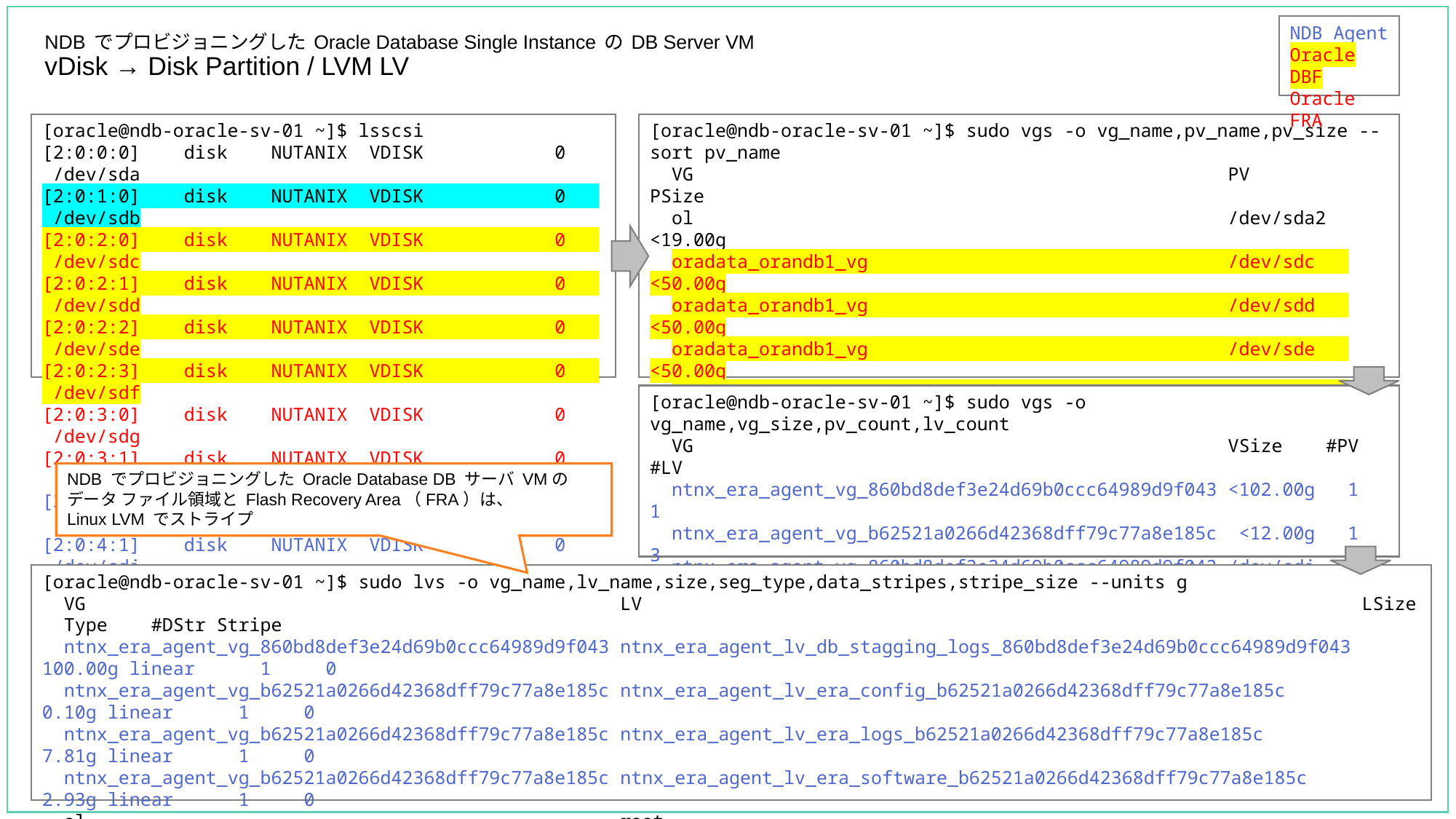

NDB Agent
Oracle DBF
Oracle FRA
# NDB でプロビジョニングした Oracle Database Single Instance の DB Server VM vDisk → Disk Partition / LVM LV
[oracle@ndb-oracle-sv-01 ~]$ lsscsi
[2:0:0:0]    disk    NUTANIX  VDISK            0     /dev/sda
[2:0:1:0]    disk    NUTANIX  VDISK            0     /dev/sdb
[2:0:2:0]    disk    NUTANIX  VDISK            0     /dev/sdc
[2:0:2:1]    disk    NUTANIX  VDISK            0     /dev/sdd
[2:0:2:2]    disk    NUTANIX  VDISK            0     /dev/sde
[2:0:2:3]    disk    NUTANIX  VDISK            0     /dev/sdf
[2:0:3:0]    disk    NUTANIX  VDISK            0     /dev/sdg
[2:0:3:1]    disk    NUTANIX  VDISK            0     /dev/sdh
[2:0:4:0]    disk    NUTANIX  VDISK            0     /dev/sdi
[2:0:4:1]    disk    NUTANIX  VDISK            0     /dev/sdj
[oracle@ndb-oracle-sv-01 ~]$ sudo vgs -o vg_name,pv_name,pv_size --sort pv_name
  VG                                                 PV         PSize
  ol                                                 /dev/sda2   <19.00g
  oradata_orandb1_vg                                 /dev/sdc    <50.00g
  oradata_orandb1_vg                                 /dev/sdd    <50.00g
  oradata_orandb1_vg                                 /dev/sde    <50.00g
  oradata_orandb1_vg                                 /dev/sdf    <50.00g
  oradata_fra_orandb1_vg                             /dev/sdg   <100.00g
  oradata_fra_orandb1_vg                             /dev/sdh   <100.00g
  ntnx_era_agent_vg_b62521a0266d42368dff79c77a8e185c /dev/sdi    <12.00g
  ntnx_era_agent_vg_860bd8def3e24d69b0ccc64989d9f043 /dev/sdj   <102.00g

[oracle@ndb-oracle-sv-01 ~]$ sudo vgs -o vg_name,vg_size,pv_count,lv_count
  VG                                                 VSize    #PV #LV
  ntnx_era_agent_vg_860bd8def3e24d69b0ccc64989d9f043 <102.00g   1   1
  ntnx_era_agent_vg_b62521a0266d42368dff79c77a8e185c  <12.00g   1   3
  ol                                                  <19.00g   1   2
  oradata_fra_orandb1_vg                              199.99g   2   1
  oradata_orandb1_vg                                  199.98g   4   1
NDB でプロビジョニングした Oracle Database DB サーバ VMの
データ ファイル領域と Flash Recovery Area（FRA）は、
Linux LVM でストライプ

[oracle@ndb-oracle-sv-01 ~]$ sudo lvs -o vg_name,lv_name,size,seg_type,data_stripes,stripe_size --units g
  VG                                                 LV                                                                  LSize   Type    #DStr Stripe
  ntnx_era_agent_vg_860bd8def3e24d69b0ccc64989d9f043 ntnx_era_agent_lv_db_stagging_logs_860bd8def3e24d69b0ccc64989d9f043 100.00g linear      1     0
  ntnx_era_agent_vg_b62521a0266d42368dff79c77a8e185c ntnx_era_agent_lv_era_config_b62521a0266d42368dff79c77a8e185c         0.10g linear      1     0
  ntnx_era_agent_vg_b62521a0266d42368dff79c77a8e185c ntnx_era_agent_lv_era_logs_b62521a0266d42368dff79c77a8e185c           7.81g linear      1     0
  ntnx_era_agent_vg_b62521a0266d42368dff79c77a8e185c ntnx_era_agent_lv_era_software_b62521a0266d42368dff79c77a8e185c       2.93g linear      1     0
  ol                                                 root                                                                 17.00g linear      1     0
  ol                                                 swap                                                                  2.00g linear      1     0
  oradata_fra_orandb1_vg                             oradata_fra_orandb1_lv                                              199.99g striped     2  1.00m
  oradata_orandb1_vg                                 oradata_orandb1_lv                                                  199.98g striped     4  1.00m
1